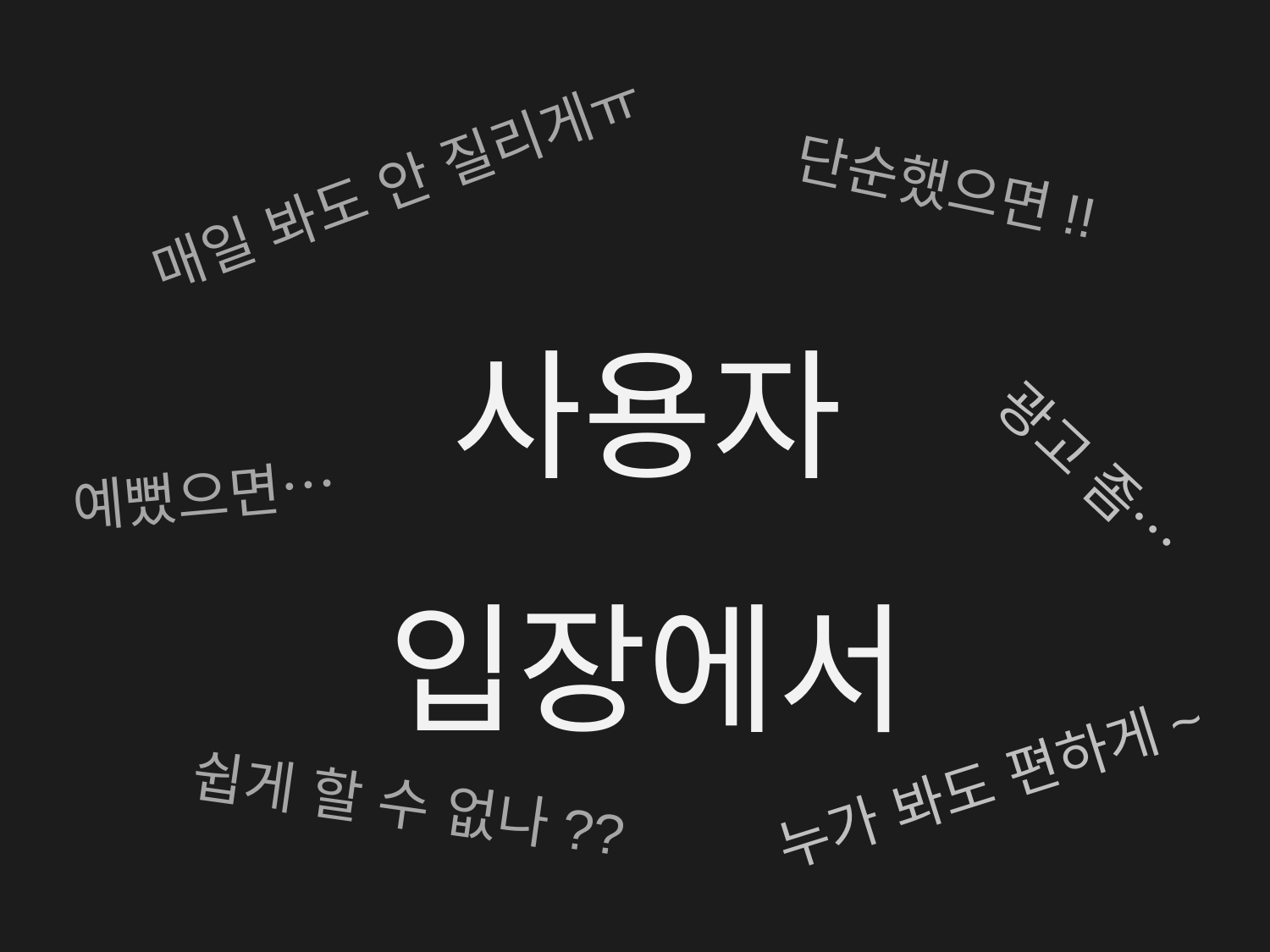

매일 봐도 안 질리게ㅠ
단순했으면!!
사용자
입장에서
광고 좀…
예뻤으면…
누가 봐도 편하게~
쉽게 할 수 없나??